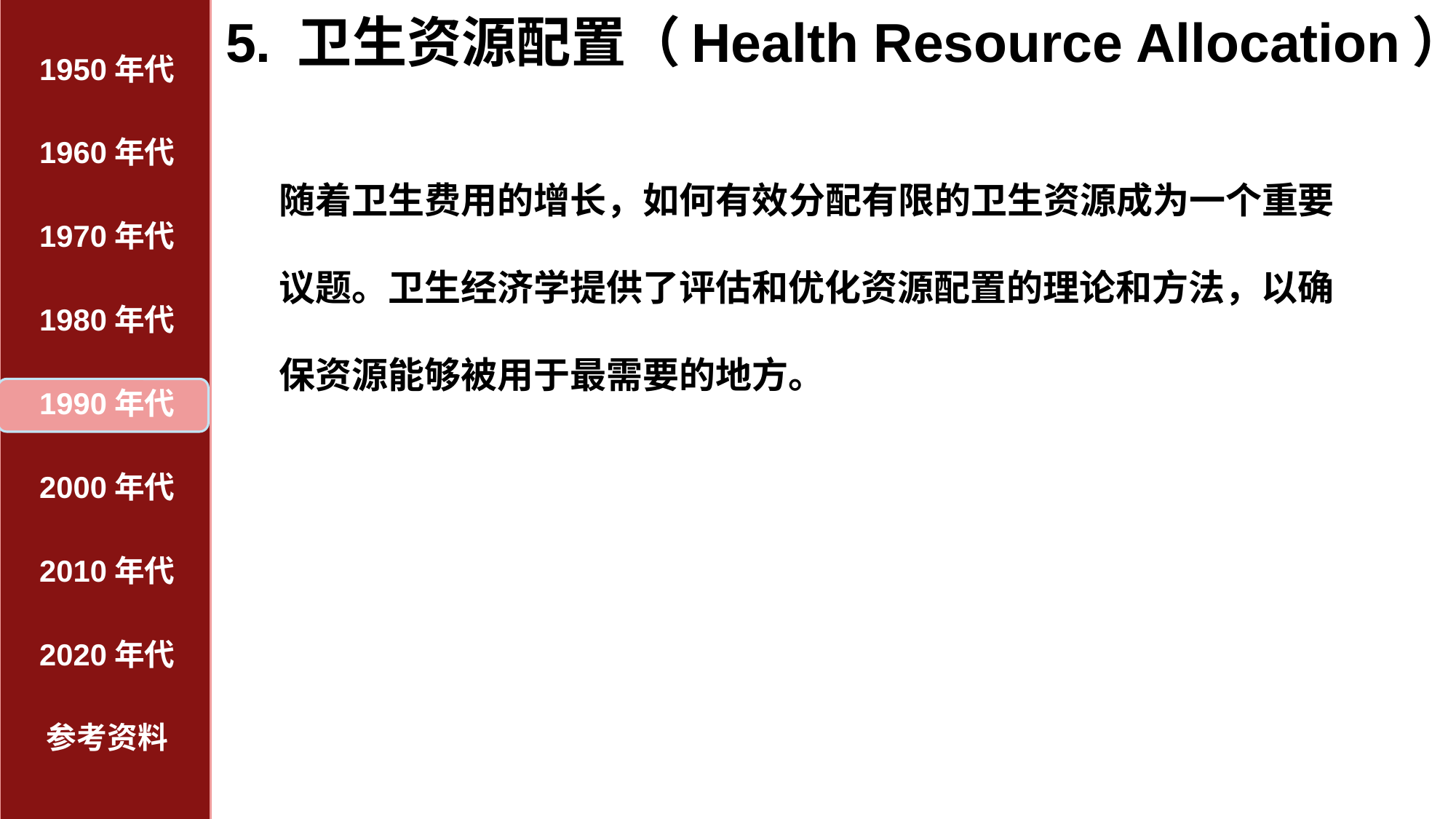

# 5. 卫生资源配置（Health Resource Allocation）：

1950年代
1960年代
随着卫生费用的增长，如何有效分配有限的卫生资源成为一个重要议题。卫生经济学提供了评估和优化资源配置的理论和方法，以确保资源能够被用于最需要的地方。
1970年代
1980年代

1990年代

2000年代
2010年代
2020年代
参考资料